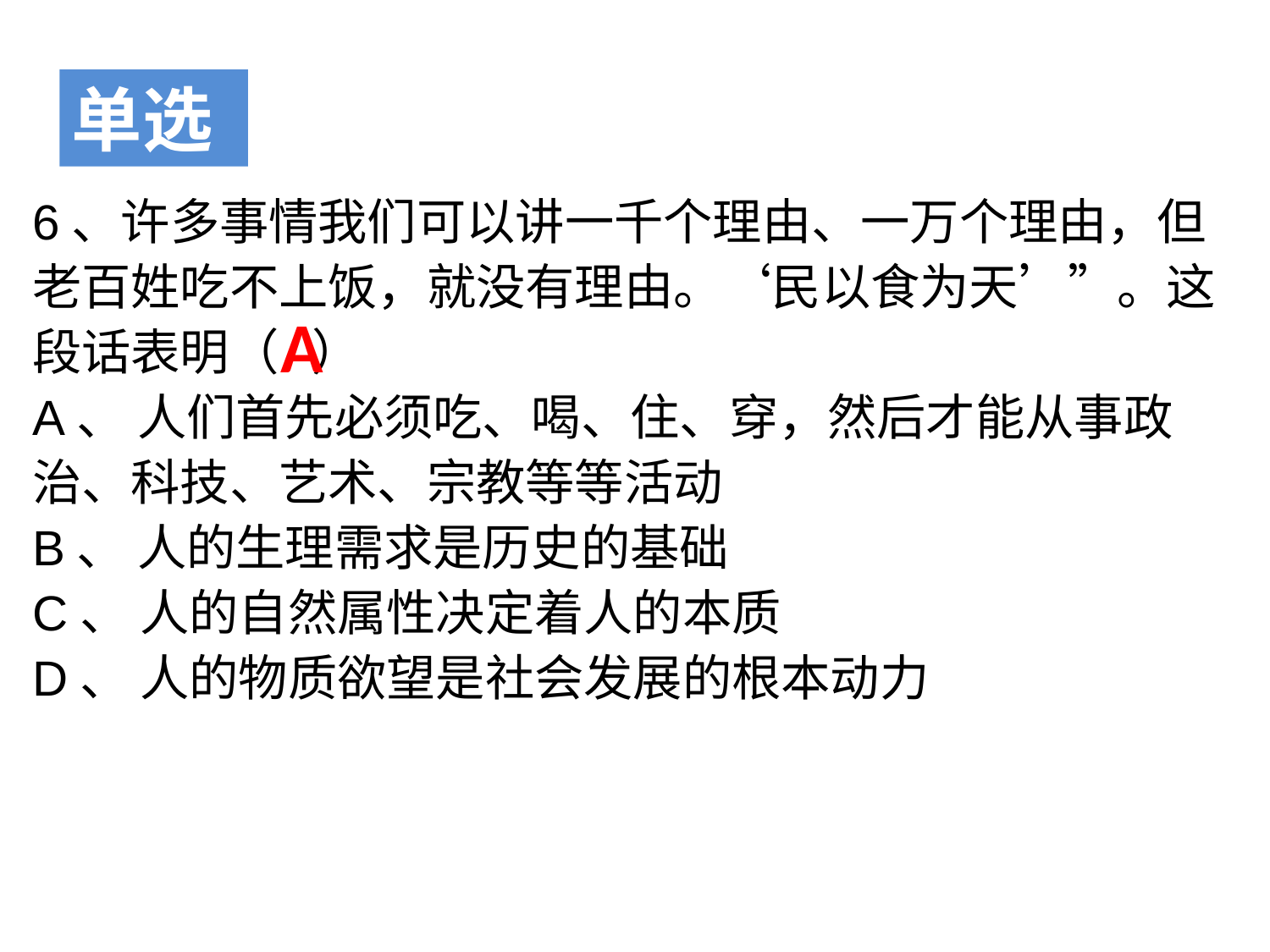

单选
6、许多事情我们可以讲一千个理由、一万个理由，但老百姓吃不上饭，就没有理由。‘民以食为天’”。这段话表明（   ）
A、 人们首先必须吃、喝、住、穿，然后才能从事政治、科技、艺术、宗教等等活动
B、 人的生理需求是历史的基础
C、 人的自然属性决定着人的本质
D、 人的物质欲望是社会发展的根本动力

A